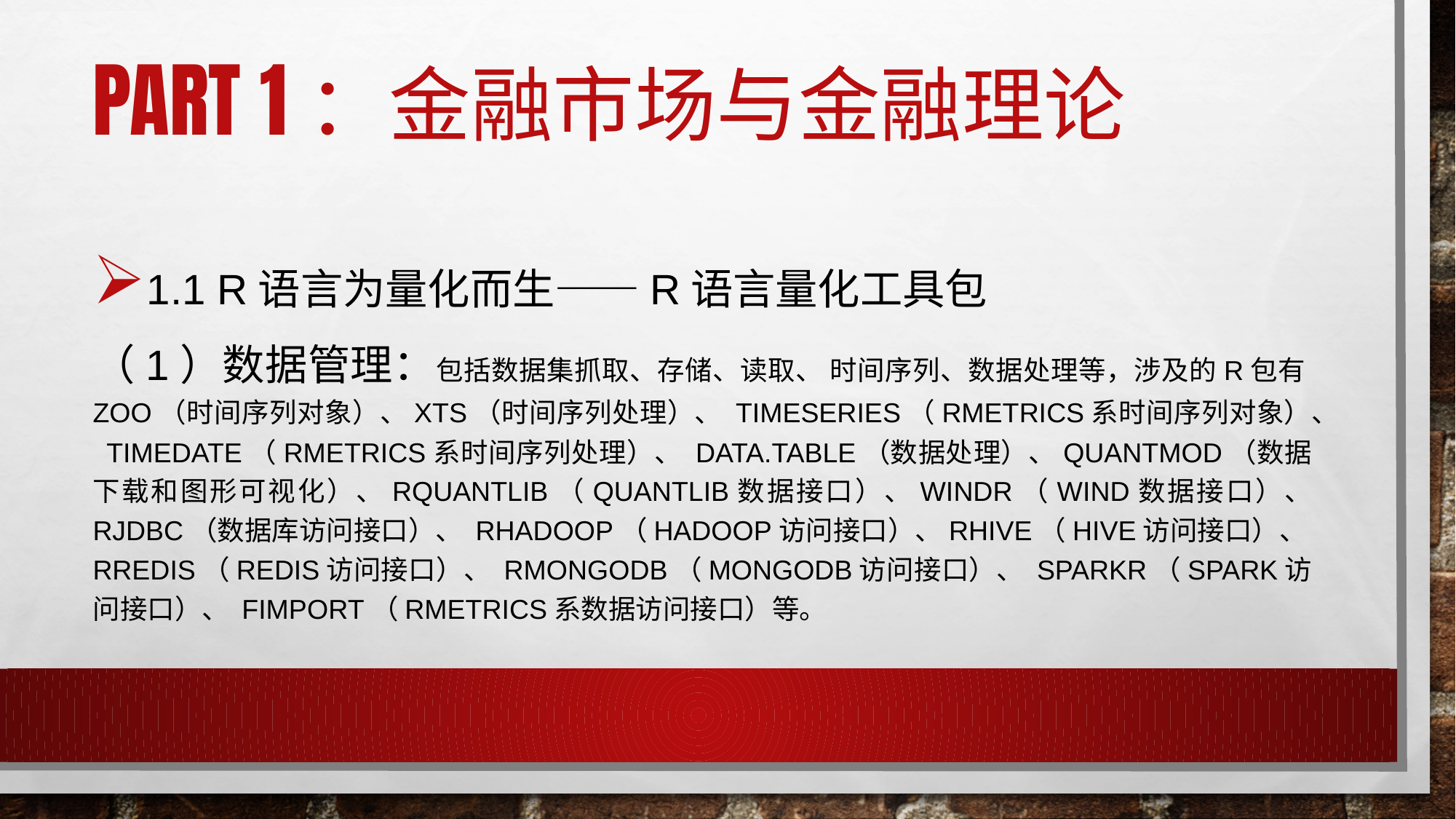

# Part 1：金融市场与金融理论
1.1 R语言为量化而生——R语言量化工具包
（1）数据管理：包括数据集抓取、存储、读取、 时间序列、数据处理等，涉及的R包有zoo（时间序列对象）、xts（时间序列处理）、 timeSeries（Rmetrics系时间序列对象）、 timeDate（Rmetrics系时间序列处理）、 data.table（数据处理）、quantmod（数据下载和图形可视化）、RQuantLib（QuantLib数据接⼝）、WindR（Wind数据接⼝）、 RJDBC（数据库访问接⼝）、 rhadoop（Hadoop访问接⼝）、rhive（Hive访问接⼝）、rredis（Redis访问接⼝）、 rmongodb（MongoDB访问接⼝）、 SparkR（Spark访问接⼝）、 fImport（Rmetrics系数据访问接⼝）等。